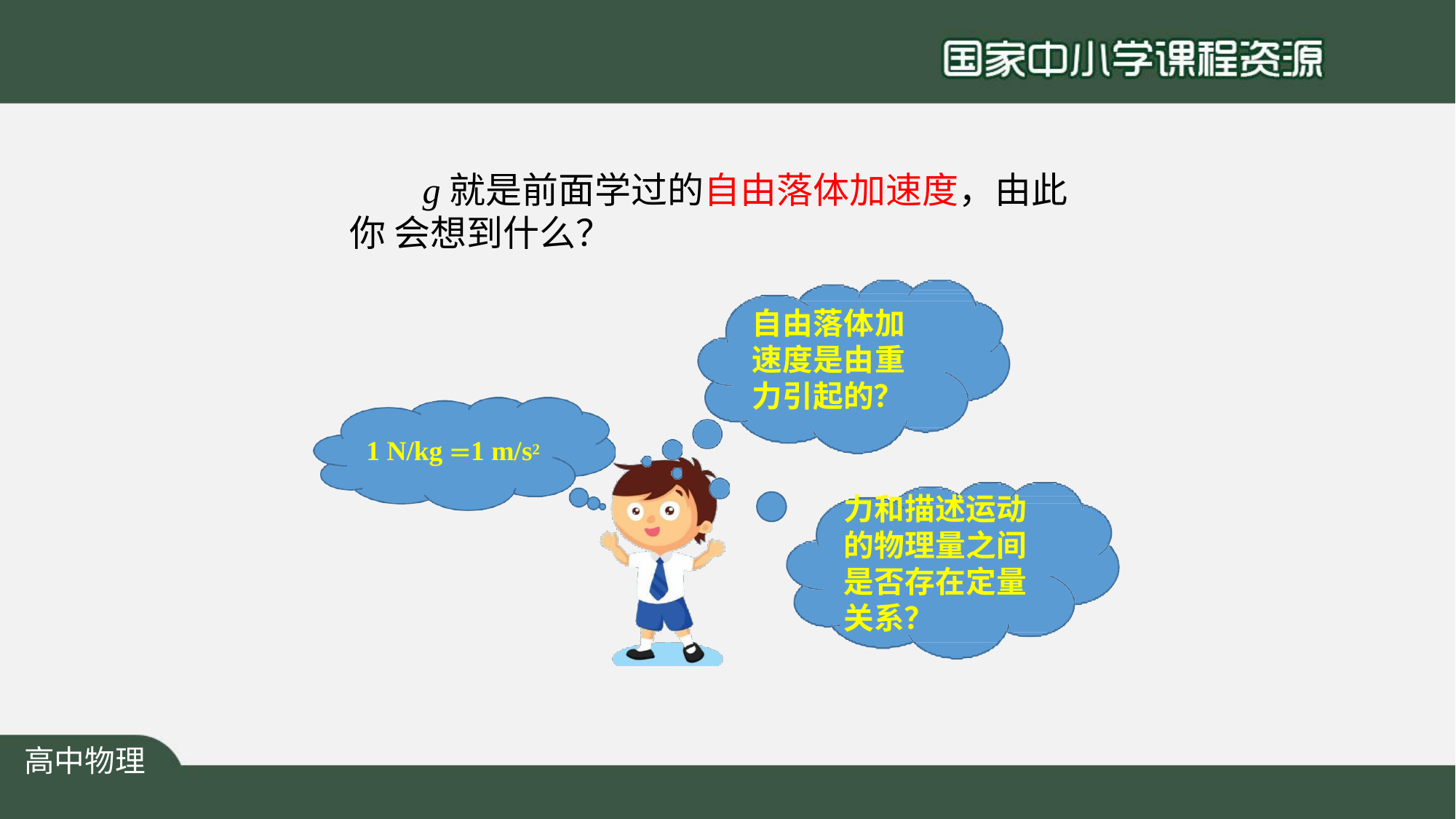

# g就是前面学过的自由落体加速度，由此你 会想到什么？

自由落体加 速度是由重 力引起的？

1 N/kg =1 m/s2

力和描述运动 的物理量之间 是否存在定量 关系？

高中物理